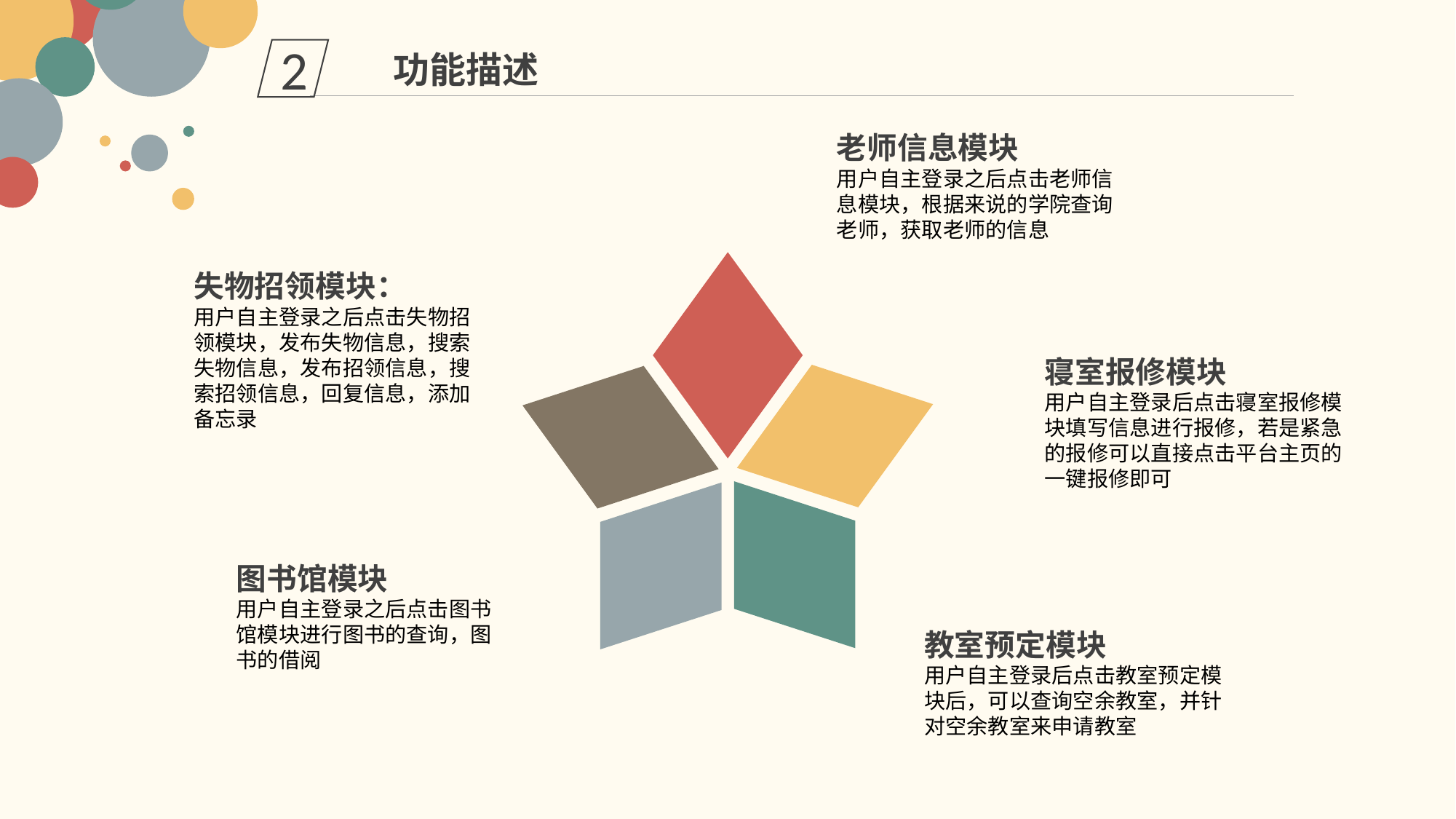

2
功能描述
老师信息模块
用户自主登录之后点击老师信息模块，根据来说的学院查询老师，获取老师的信息

失物招领模块：
用户自主登录之后点击失物招领模块，发布失物信息，搜索失物信息，发布招领信息，搜索招领信息，回复信息，添加备忘录

寝室报修模块
用户自主登录后点击寝室报修模块填写信息进行报修，若是紧急的报修可以直接点击平台主页的一键报修即可

图书馆模块
用户自主登录之后点击图书馆模块进行图书的查询，图书的借阅
教室预定模块
用户自主登录后点击教室预定模块后，可以查询空余教室，并针对空余教室来申请教室